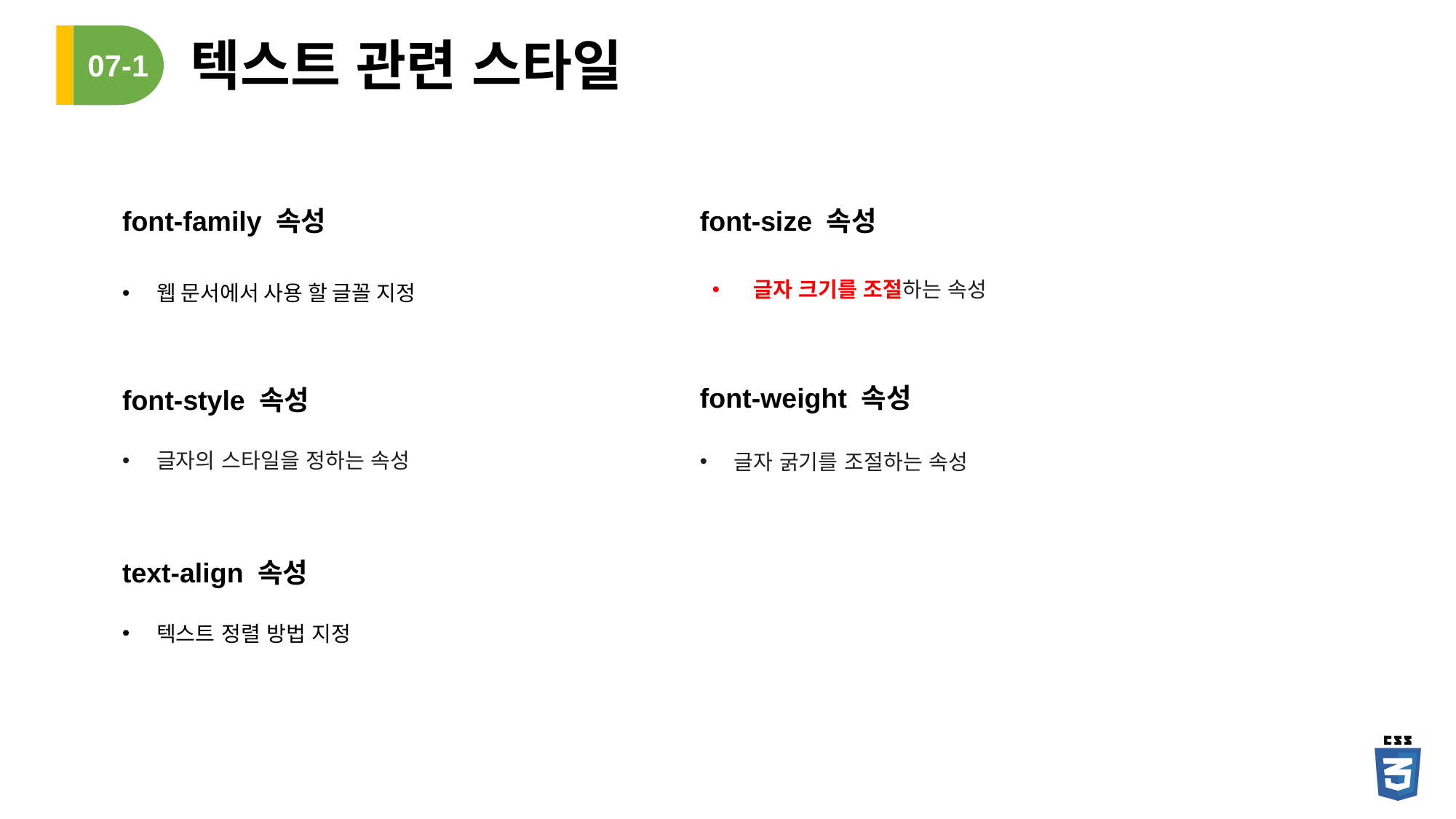

# 텍스트 관련 스타일
07-1
font-size 속성
font-family 속성
글자 크기를 조절하는 속성
웹 문서에서 사용 할 글꼴 지정
font-weight 속성
font-style 속성
글자의 스타일을 정하는 속성
글자 굵기를 조절하는 속성
text-align 속성
텍스트 정렬 방법 지정